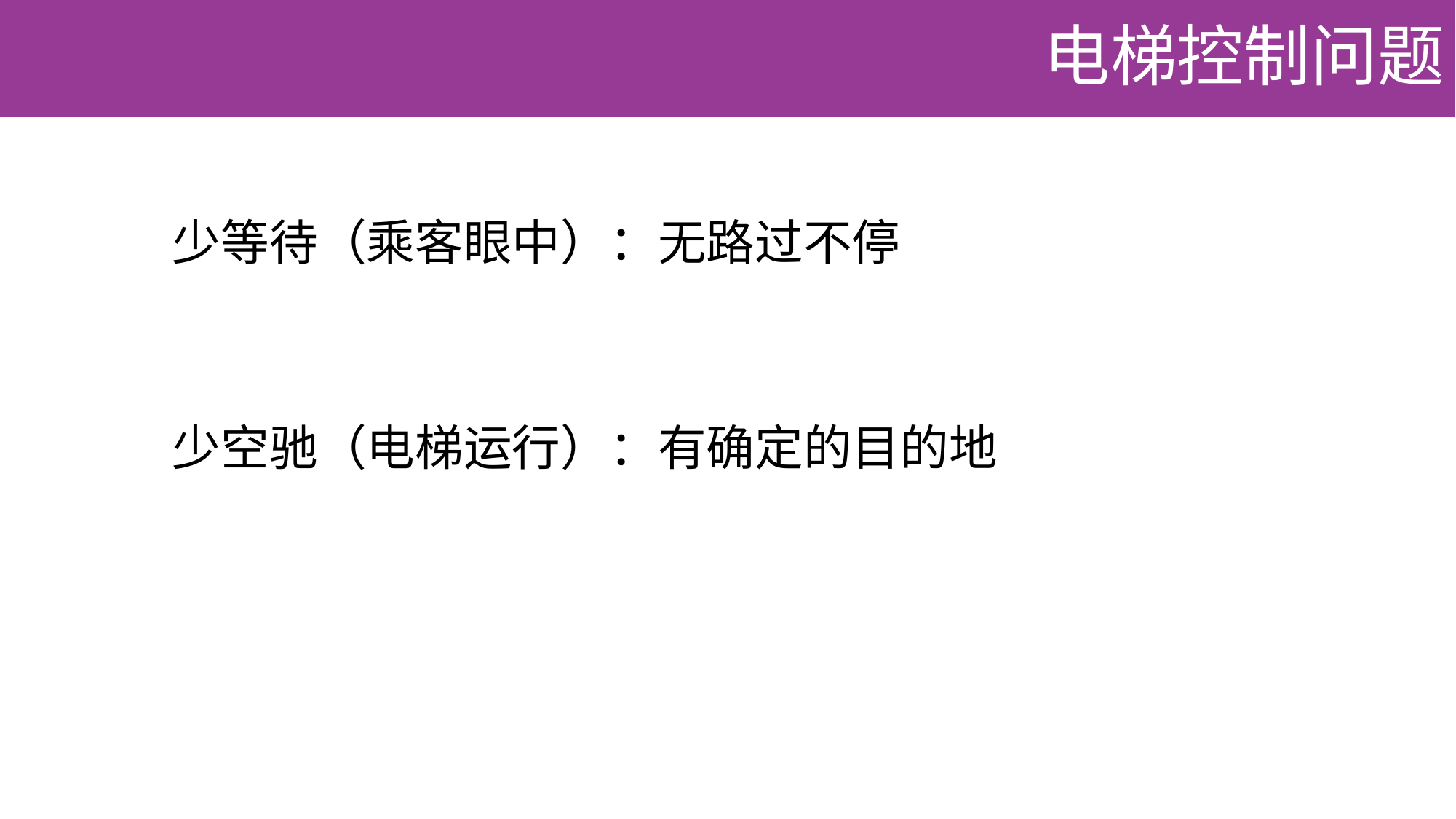

电梯控制问题
少等待（乘客眼中）：无路过不停

少空驰（电梯运行）：有确定的目的地